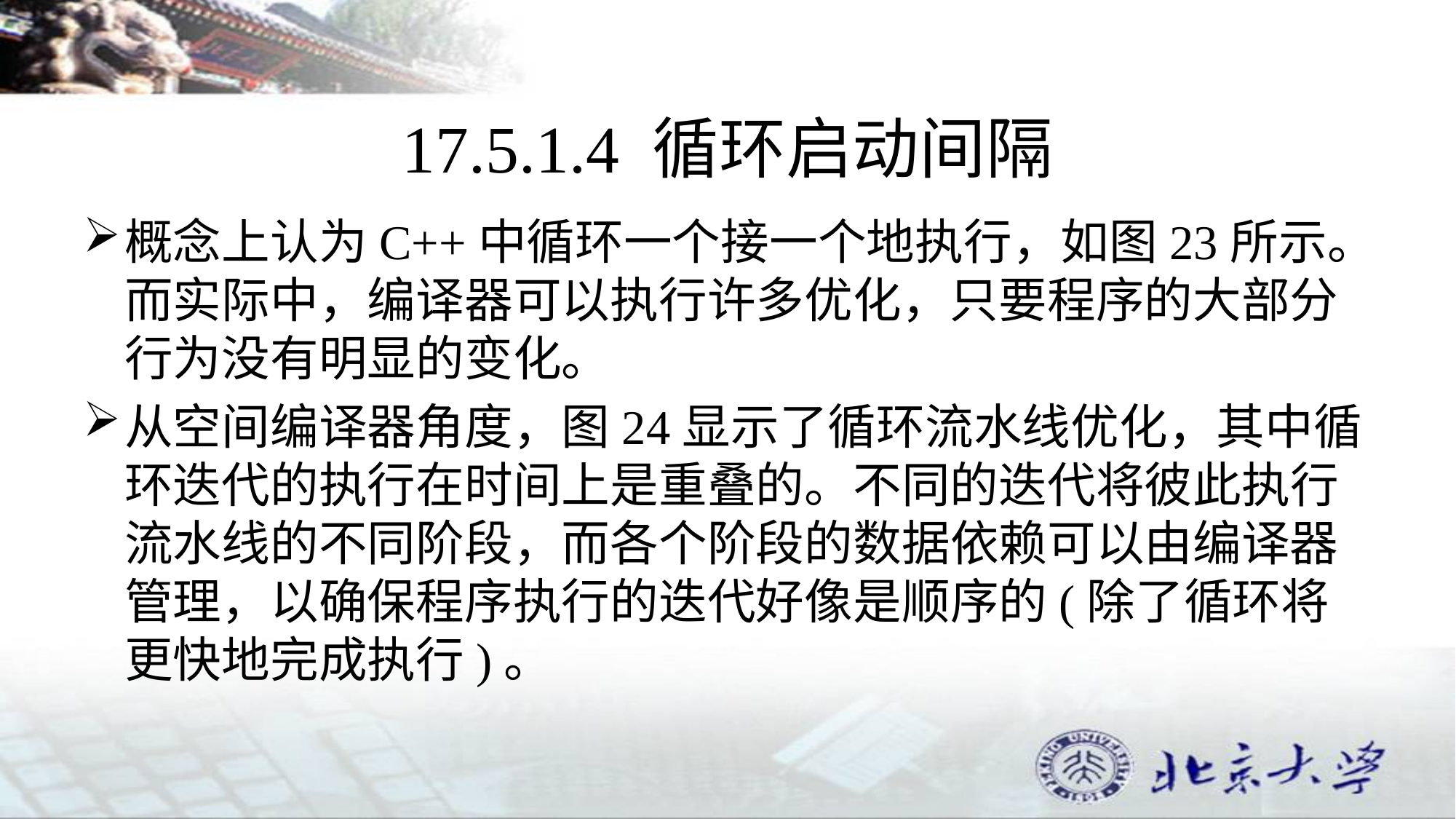

# 17.5.1.4 循环启动间隔
概念上认为C++中循环一个接一个地执行，如图23所示。而实际中，编译器可以执行许多优化，只要程序的大部分行为没有明显的变化。
从空间编译器角度，图24显示了循环流水线优化，其中循环迭代的执行在时间上是重叠的。不同的迭代将彼此执行流水线的不同阶段，而各个阶段的数据依赖可以由编译器管理，以确保程序执行的迭代好像是顺序的(除了循环将更快地完成执行)。